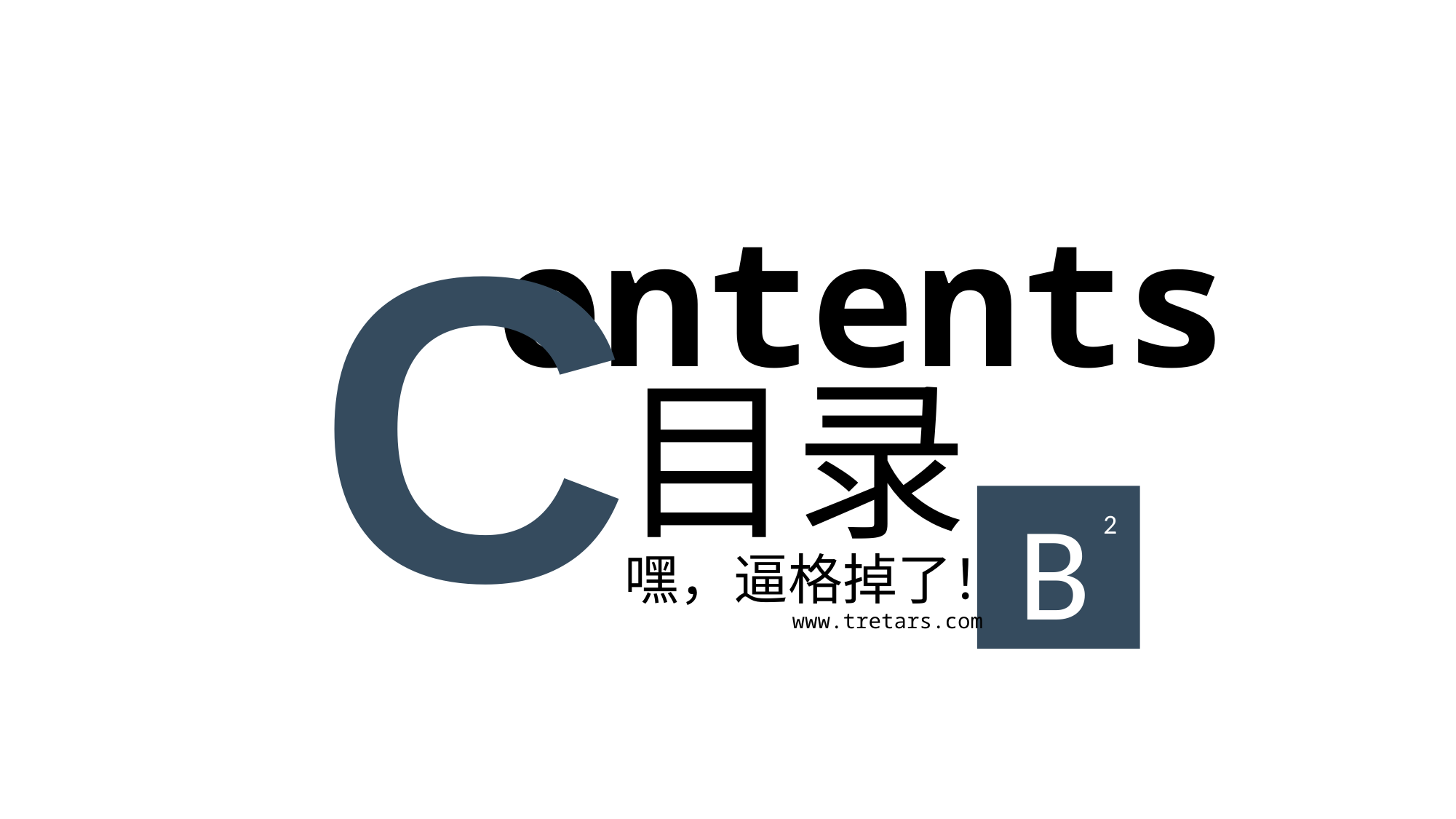

C
ontents
目录
B

2
嘿，逼格掉了！
www.tretars.com